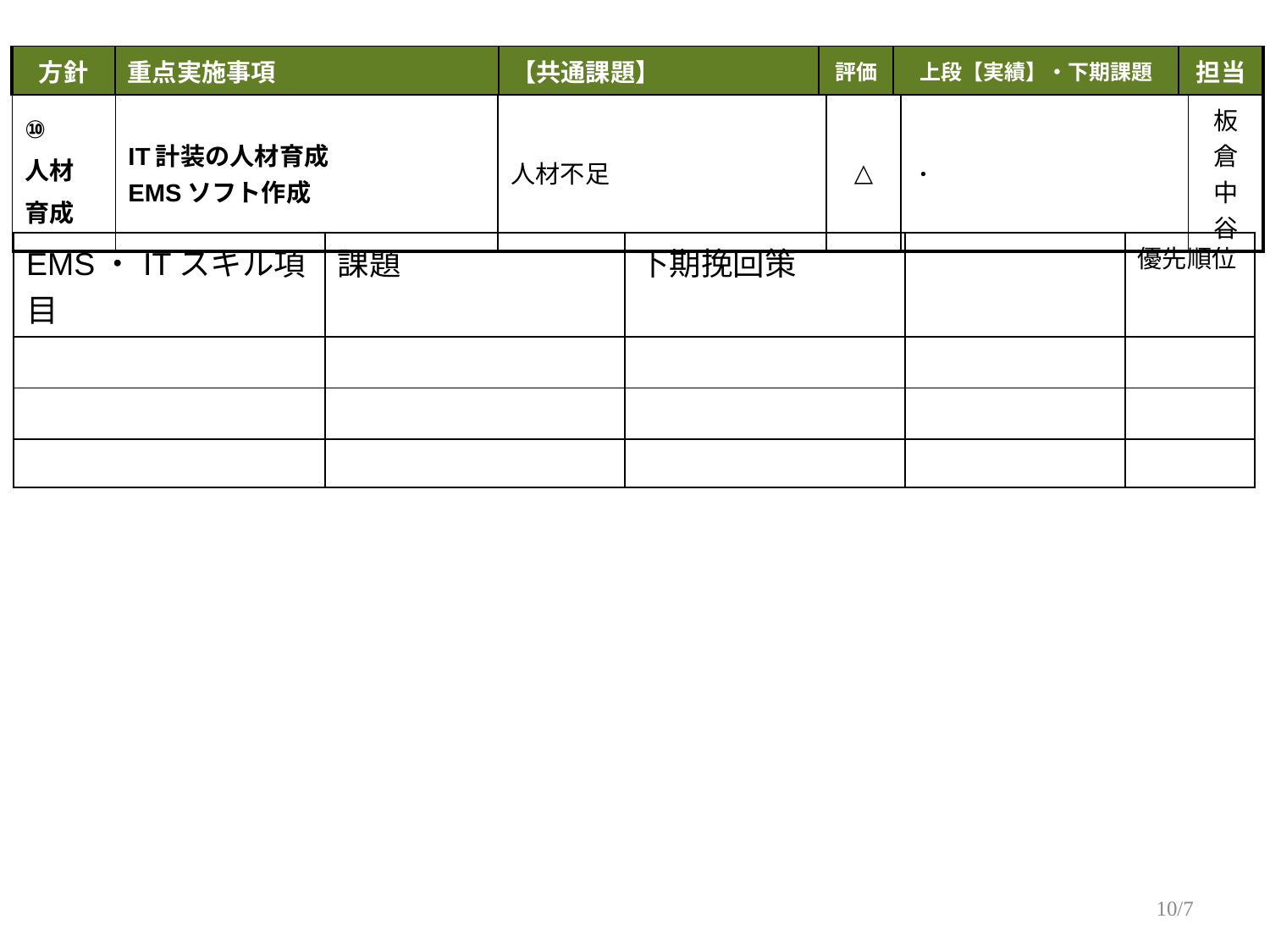

| 方針 | 重点実施事項 | 【共通課題】 | 評価 | 上段【実績】・下期課題 | 担当 |
| --- | --- | --- | --- | --- | --- |
| ⑩ 人材 育成 | IT計装の人材育成 EMSソフト作成 | 人材不足 | △ | ・ | 板倉 中谷 |
| --- | --- | --- | --- | --- | --- |
| EMS・ITスキル項目 | 課題 | 下期挽回策 |  | 優先順位 |
| --- | --- | --- | --- | --- |
|  |  |  |  |  |
|  |  |  |  |  |
|  |  |  |  |  |
10/7